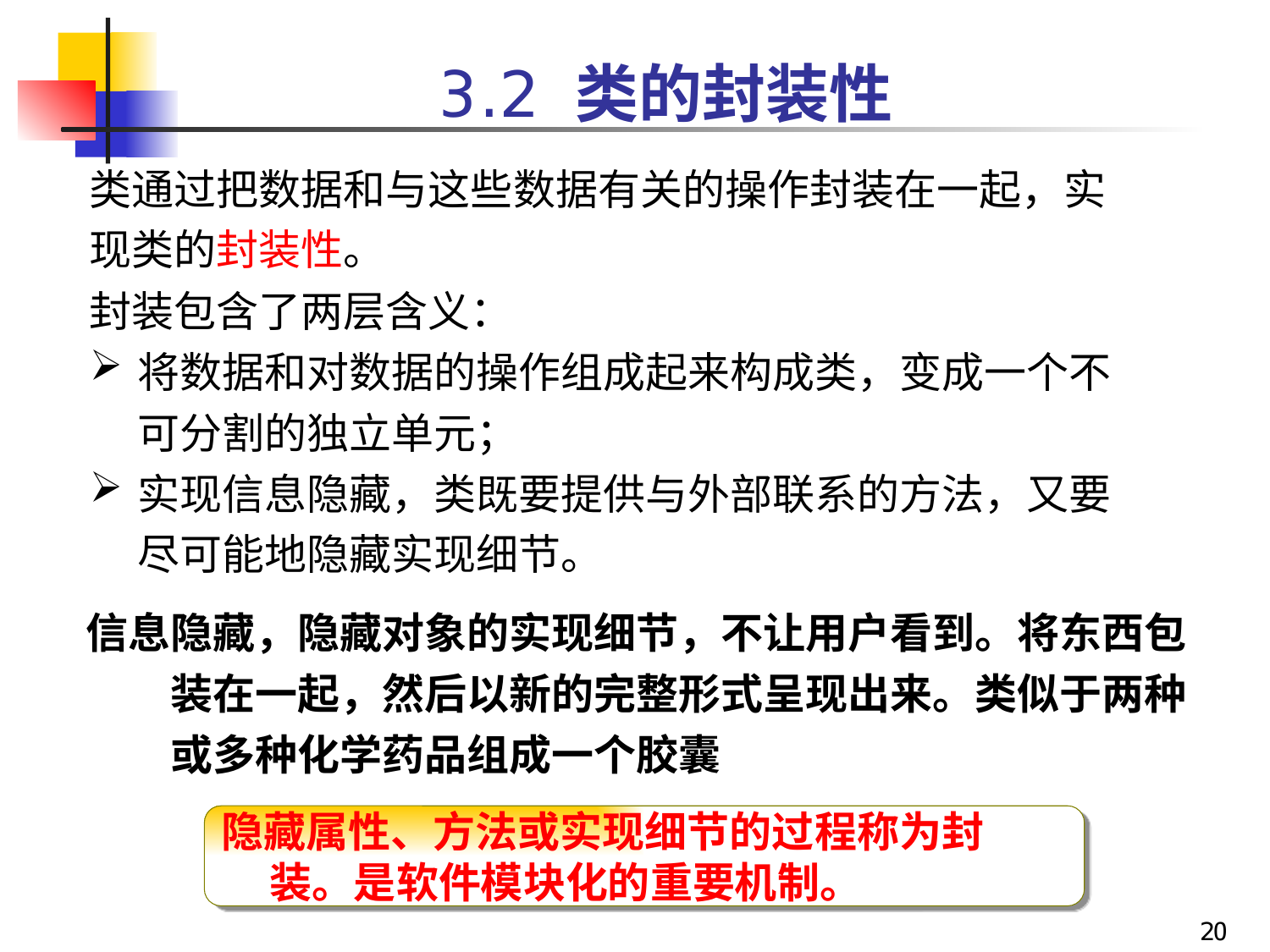

# 3.2 类的封装性
类通过把数据和与这些数据有关的操作封装在一起，实现类的封装性。
封装包含了两层含义：
将数据和对数据的操作组成起来构成类，变成一个不可分割的独立单元；
实现信息隐藏，类既要提供与外部联系的方法，又要尽可能地隐藏实现细节。
信息隐藏，隐藏对象的实现细节，不让用户看到。将东西包装在一起，然后以新的完整形式呈现出来。类似于两种或多种化学药品组成一个胶囊

隐藏属性、方法或实现细节的过程称为封装。是软件模块化的重要机制。
20